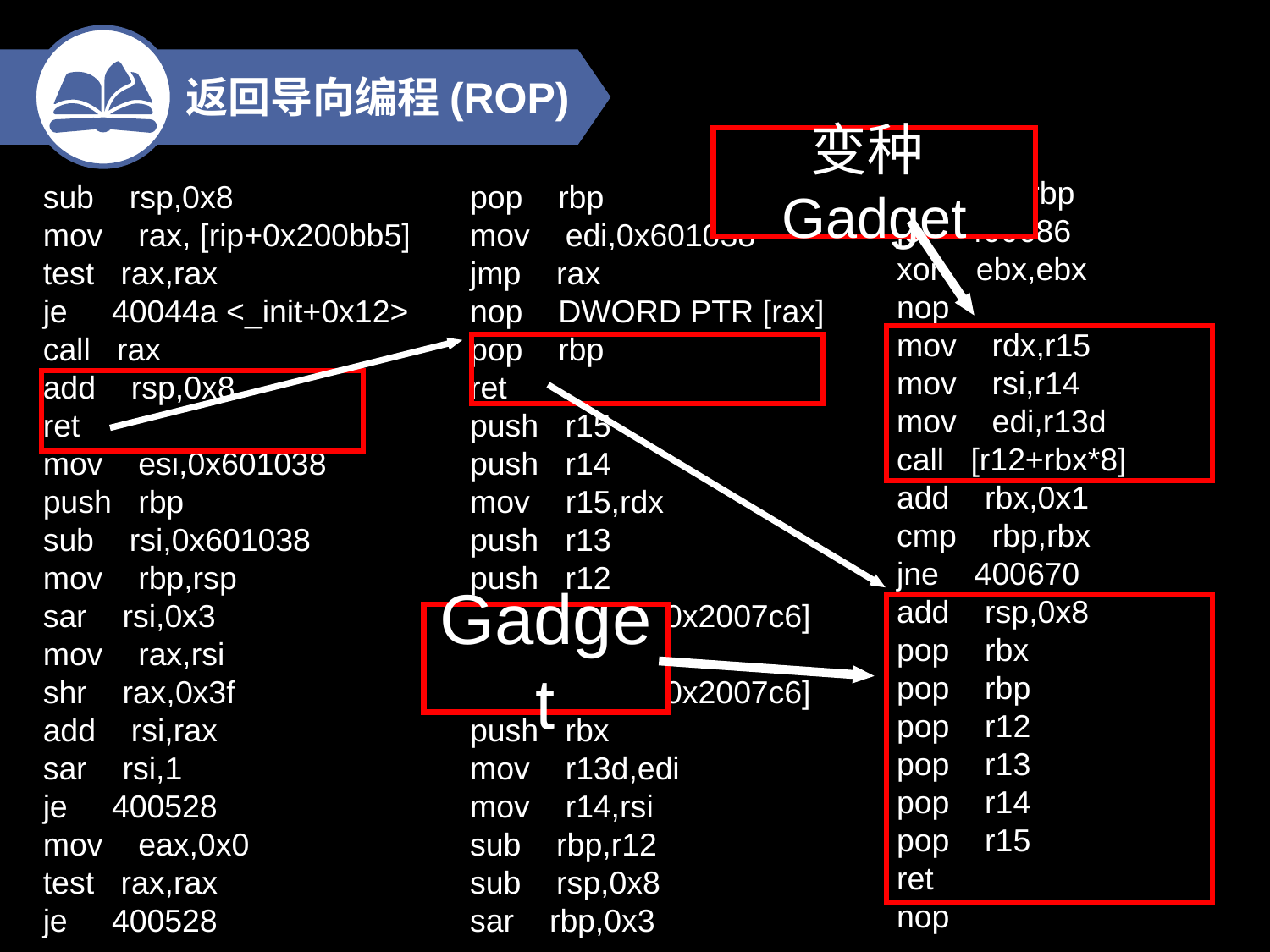

返回导向编程(ROP)
变种Gadget
test   rbp,rbp
je     400686
xor    ebx,ebx
nop
mov    rdx,r15
mov    rsi,r14
mov    edi,r13d
call   [r12+rbx*8]
add    rbx,0x1
cmp    rbp,rbx
jne    400670
add    rsp,0x8
pop    rbx
pop    rbp
pop    r12
pop    r13
pop    r14
pop    r15
ret
nop
sub    rsp,0x8
mov    rax, [rip+0x200bb5]
test   rax,rax
je     40044a <_init+0x12>
call   rax
add    rsp,0x8
ret
mov    esi,0x601038
push   rbp
sub    rsi,0x601038
mov    rbp,rsp
sar    rsi,0x3
mov    rax,rsi
shr    rax,0x3f
add    rsi,rax
sar    rsi,1
je     400528
mov    eax,0x0
test   rax,rax
je     400528
pop    rbp
mov    edi,0x601038
jmp    rax
nop    DWORD PTR [rax]
pop    rbp
ret
push   r15
push   r14
mov    r15,rdx
push   r13
push   r12
lea    r12,[rip+0x2007c6]
push   rbp
lea    rbp,[rip+0x2007c6]
push   rbx
mov    r13d,edi
mov    r14,rsi
sub    rbp,r12
sub    rsp,0x8
sar    rbp,0x3

Gadget